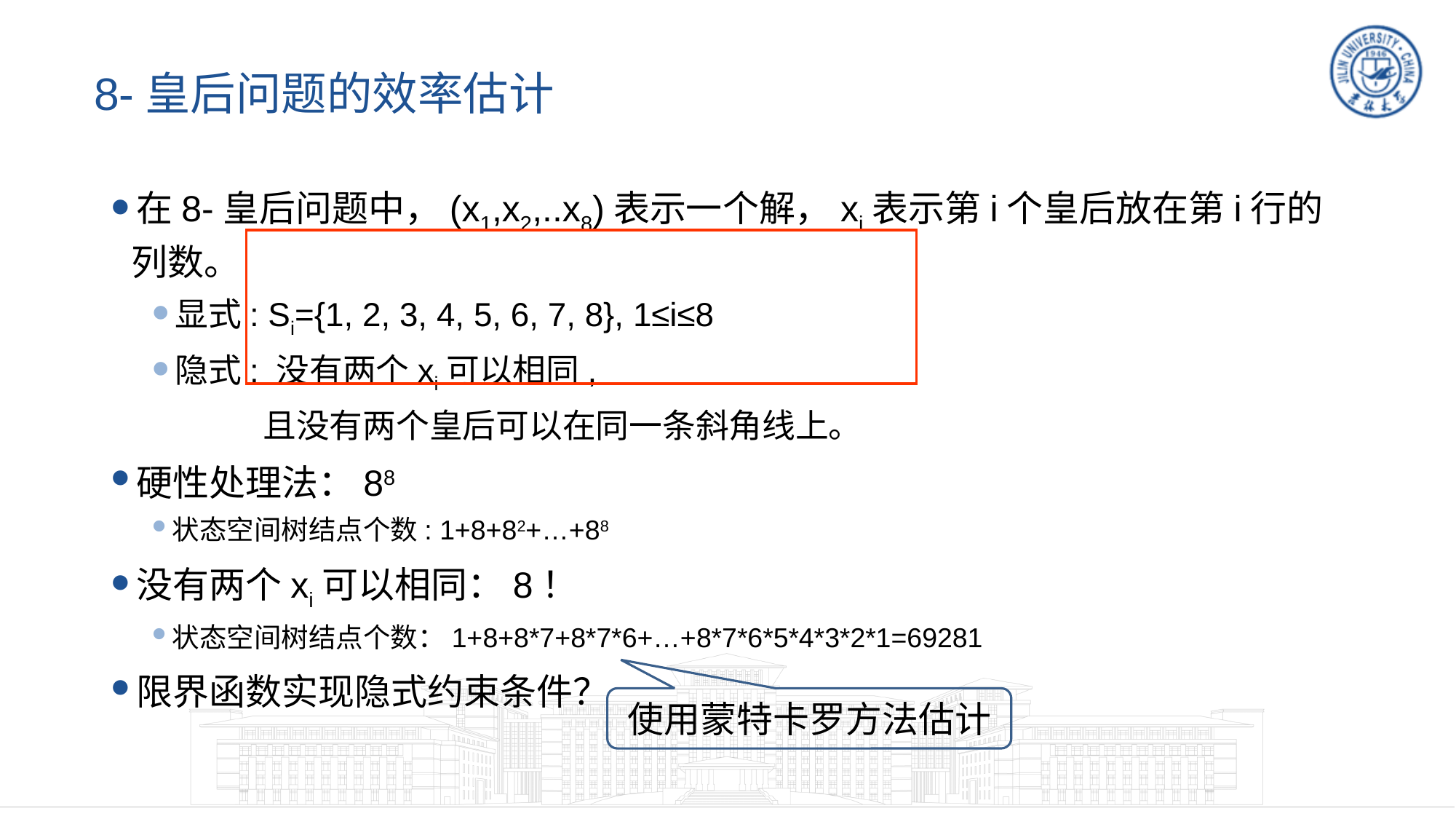

# 8-皇后问题的效率估计
在8-皇后问题中，(x1,x2,..x8)表示一个解，xi表示第i个皇后放在第i行的列数。
显式: Si={1, 2, 3, 4, 5, 6, 7, 8}, 1≤i≤8
隐式: 没有两个xi可以相同,
            且没有两个皇后可以在同一条斜角线上。
硬性处理法：88
状态空间树结点个数: 1+8+82+…+88
没有两个xi可以相同：8！
状态空间树结点个数：1+8+8*7+8*7*6+…+8*7*6*5*4*3*2*1=69281
限界函数实现隐式约束条件？

使用蒙特卡罗方法估计
43